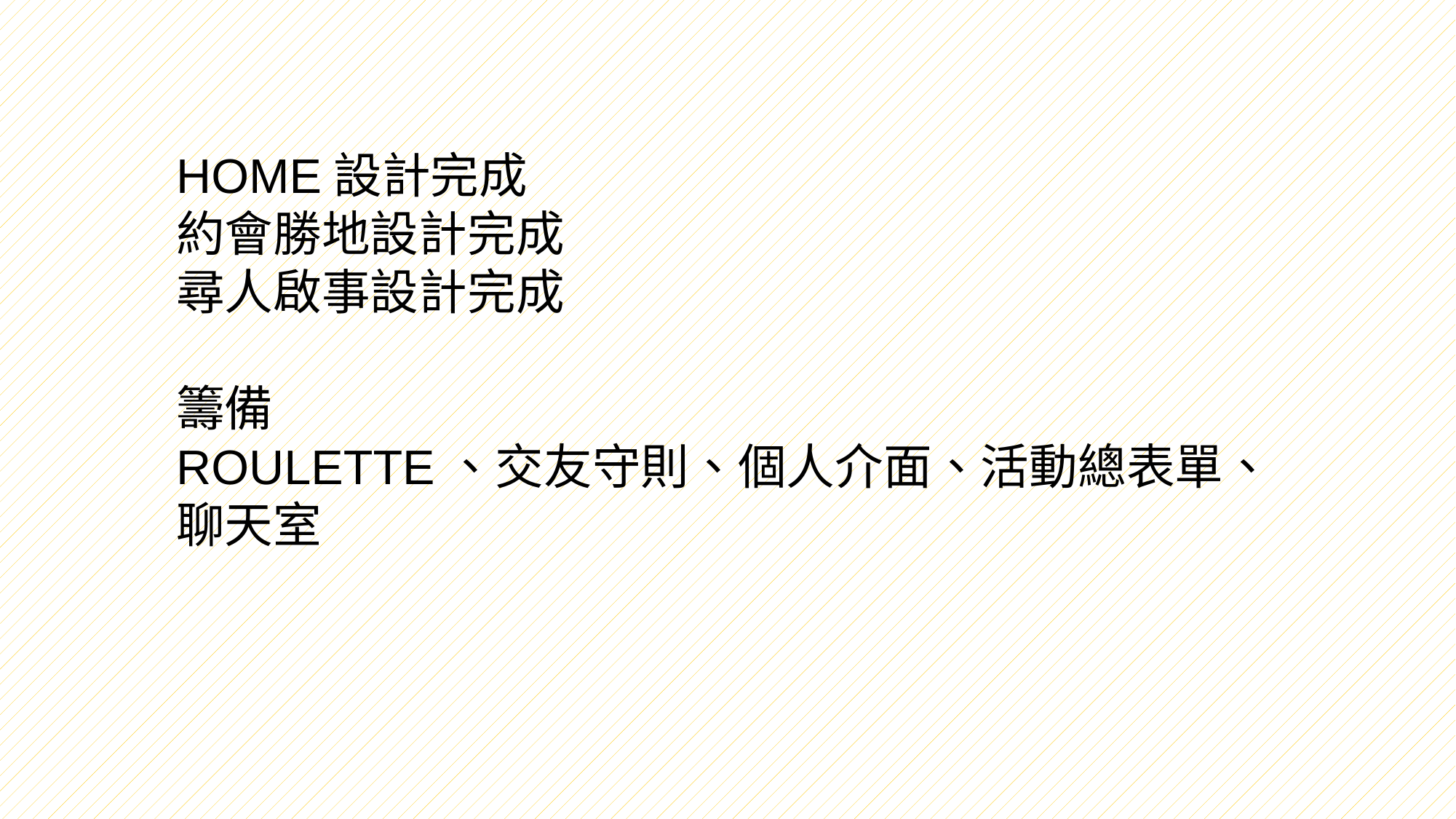

HOME設計完成
約會勝地設計完成
尋人啟事設計完成

籌備
ROULETTE、交友守則、個人介面、活動總表單、聊天室